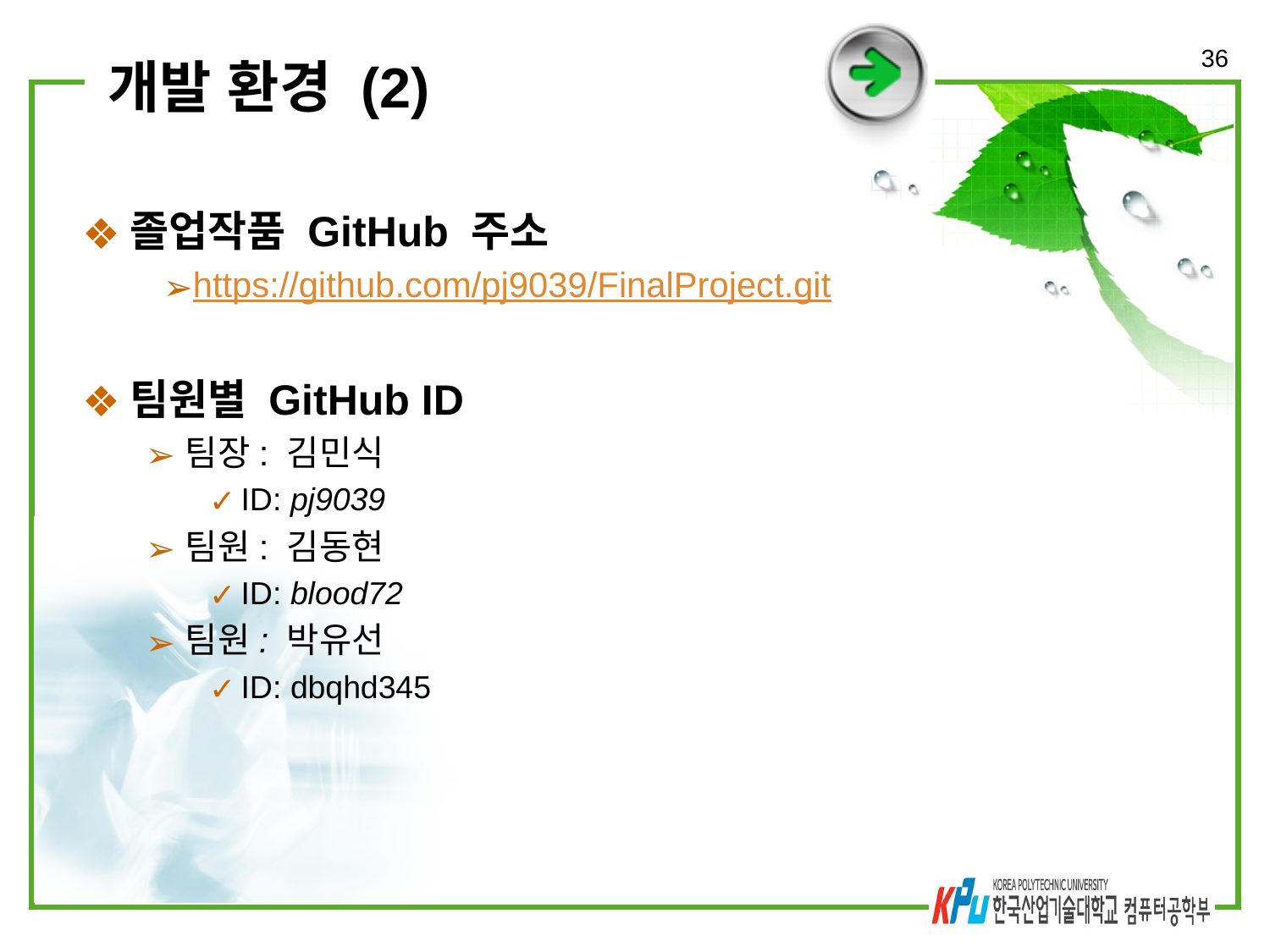

36
# 개발 환경 (2)
졸업작품 GitHub 주소
https://github.com/pj9039/FinalProject.git

팀원별 GitHub ID
팀장: 김민식
ID: pj9039
팀원: 김동현
ID: blood72
팀원: 박유선
ID: dbqhd345